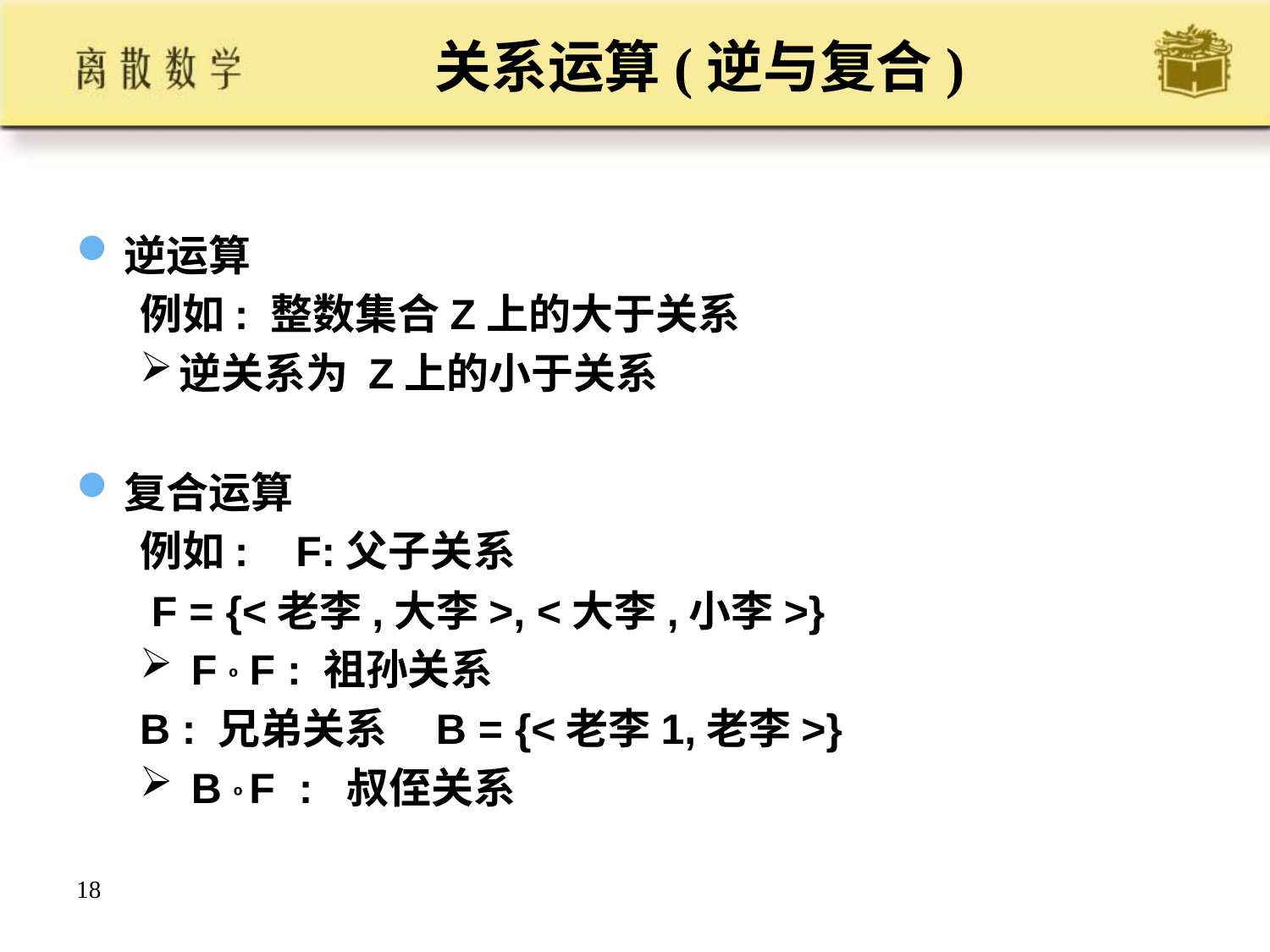

# 关系运算(逆与复合)
逆运算
例如: 整数集合Z上的大于关系
逆关系为 Z上的小于关系

复合运算
例如:    F:父子关系
 F = {<老李,大李>, <大李,小李>}
 F º F : 祖孙关系
B : 兄弟关系    B = {<老李1,老李>}
 B º F  :  叔侄关系
18